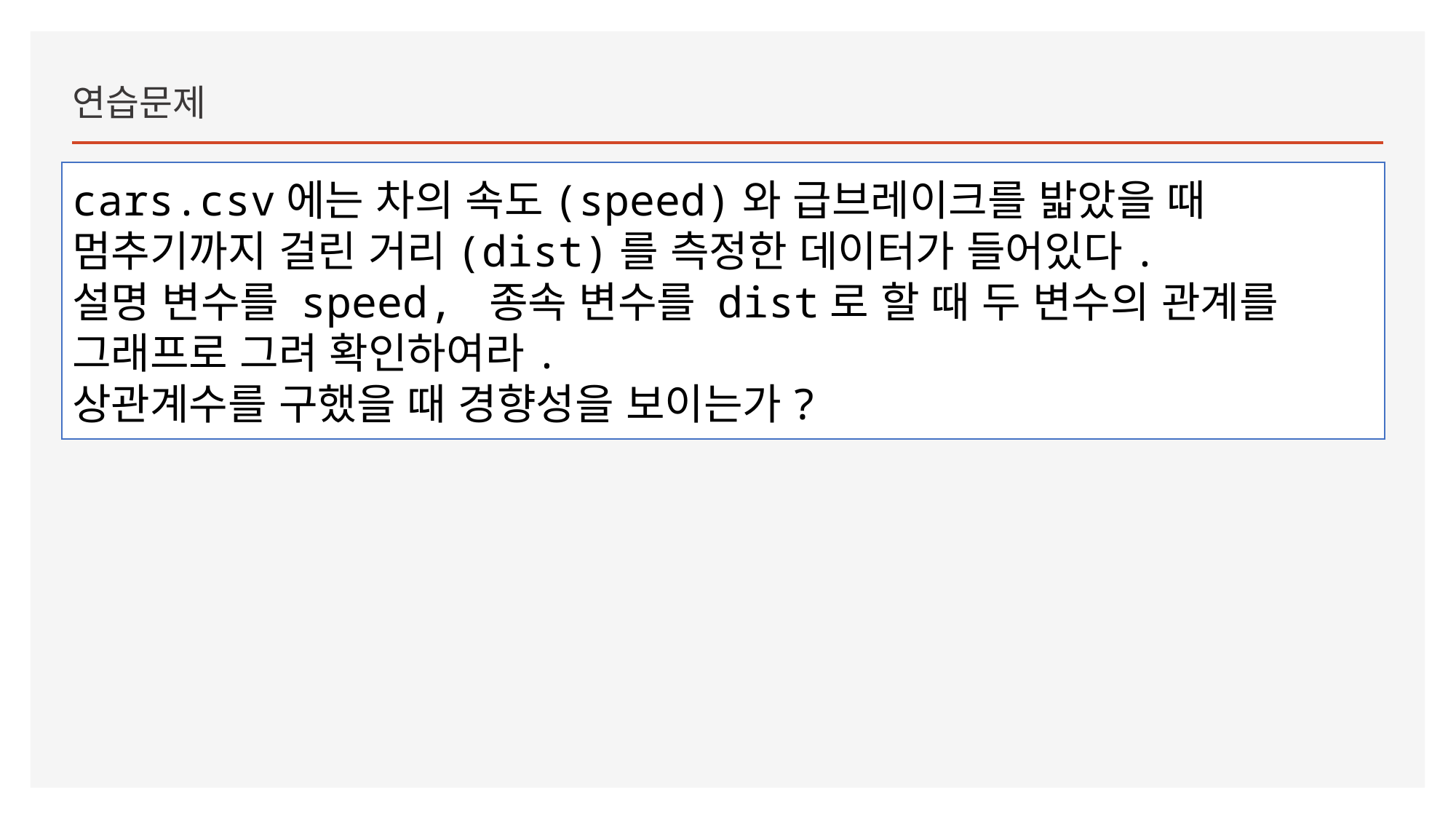

연습문제
cars.csv에는 차의 속도(speed)와 급브레이크를 밟았을 때 멈추기까지 걸린 거리(dist)를 측정한 데이터가 들어있다.
설명 변수를 speed, 종속 변수를 dist로 할 때 두 변수의 관계를 그래프로 그려 확인하여라.
상관계수를 구했을 때 경향성을 보이는가?